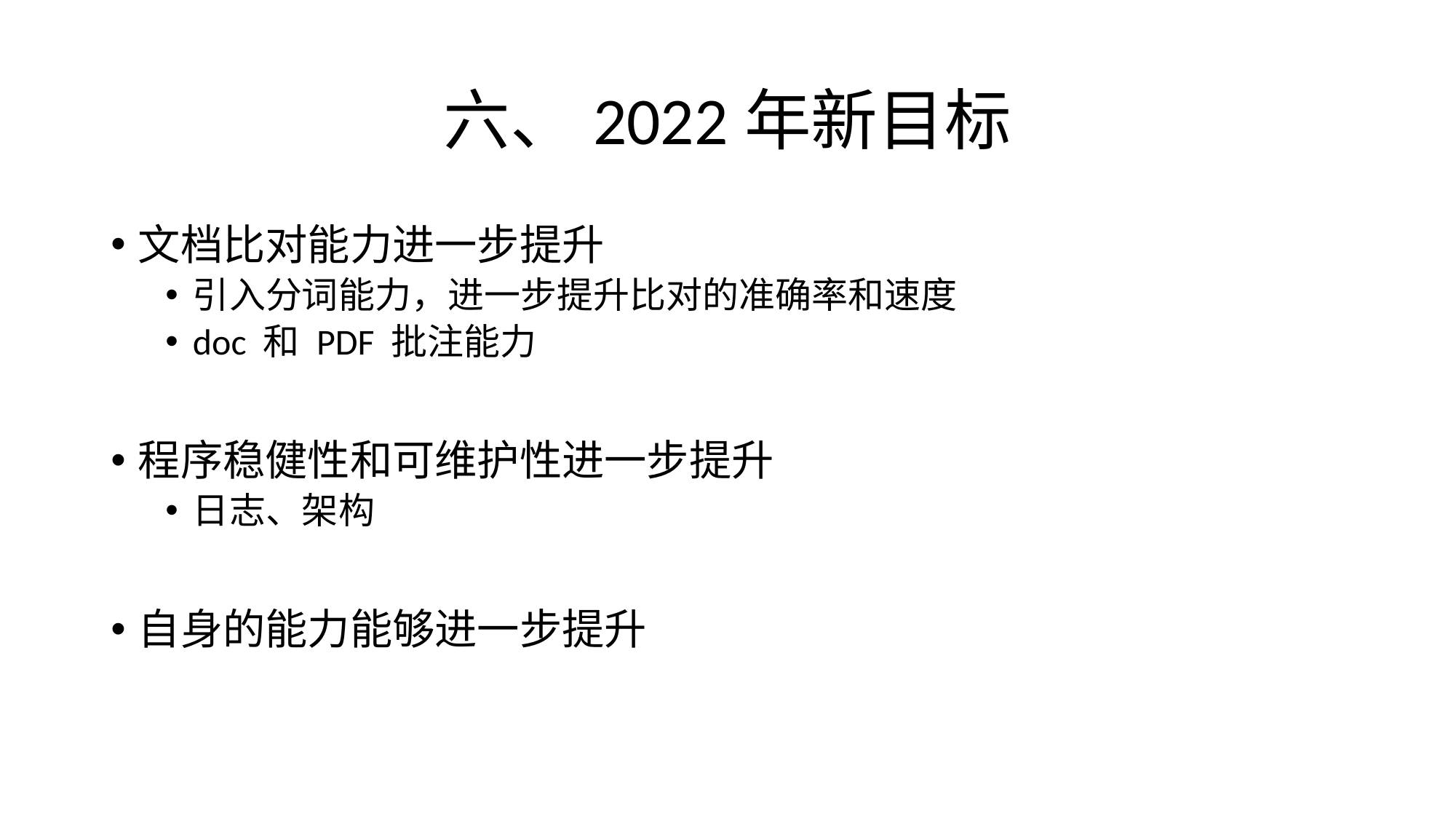

# 六、2022年新目标
文档比对能力进一步提升
引入分词能力，进一步提升比对的准确率和速度
doc 和 PDF 批注能力

程序稳健性和可维护性进一步提升
日志、架构

自身的能力能够进一步提升